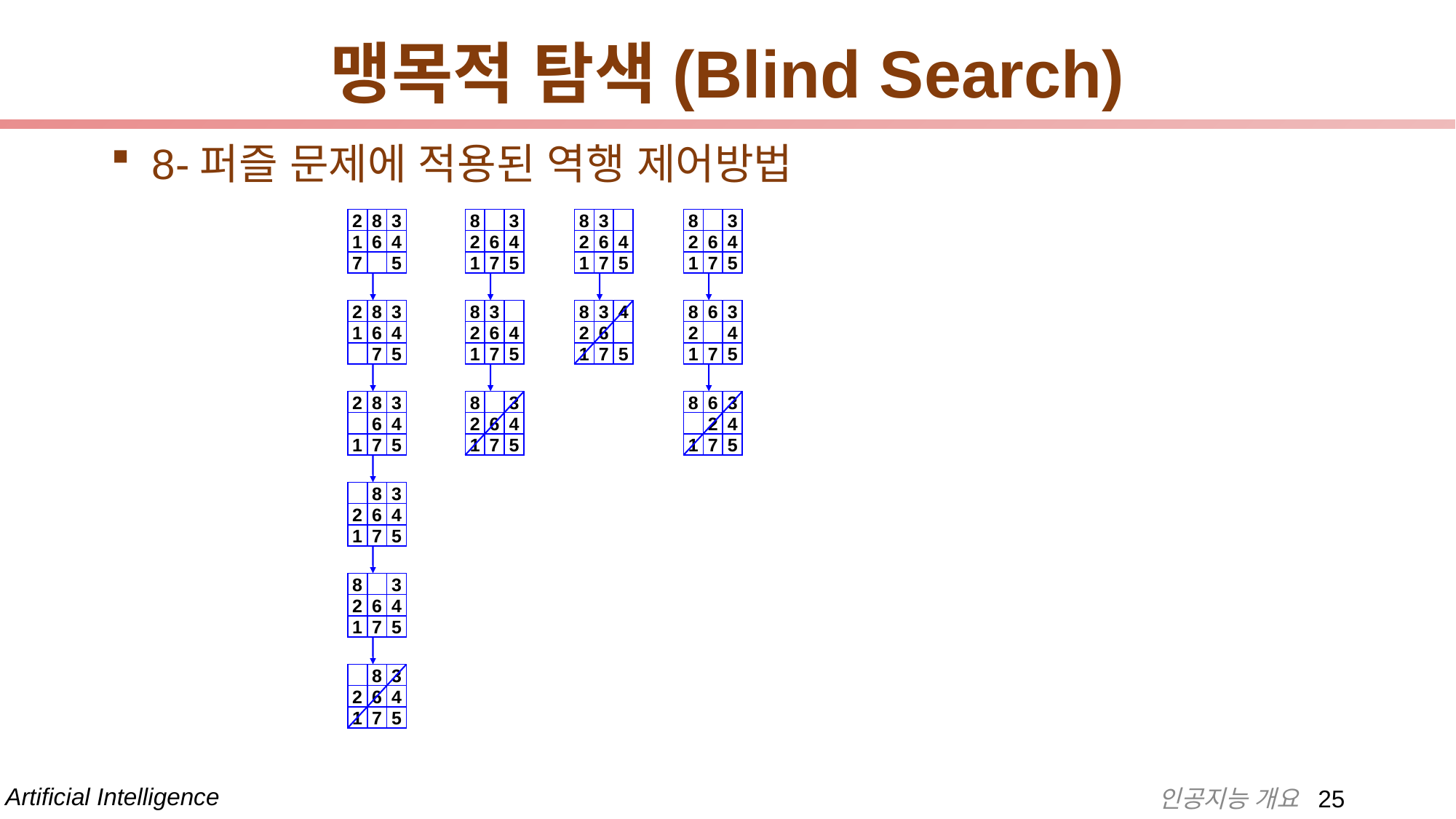

# 맹목적 탐색(Blind Search)
8-퍼즐 문제에 적용된 역행 제어방법
2
8
3
1
6
4
7

5

2
8
3
1
6
4

7
5

2
8
3

6
4
1
7
5

8
3
2
6
4
1
7
5

8

3
2
6
4
1
7
5

8
3
2
6
4
1
7
5

8

3
2
6
4
1
7
5

8
3

2
6
4
1
7
5

8

3
2
6
4
1
7
5

8
3

2
6
4
1
7
5

8
3
4
2
6

1
7
5

8

3
2
6
4
1
7
5

8
6
3
2

4
1
7
5

8
6
3

2
4
1
7
5